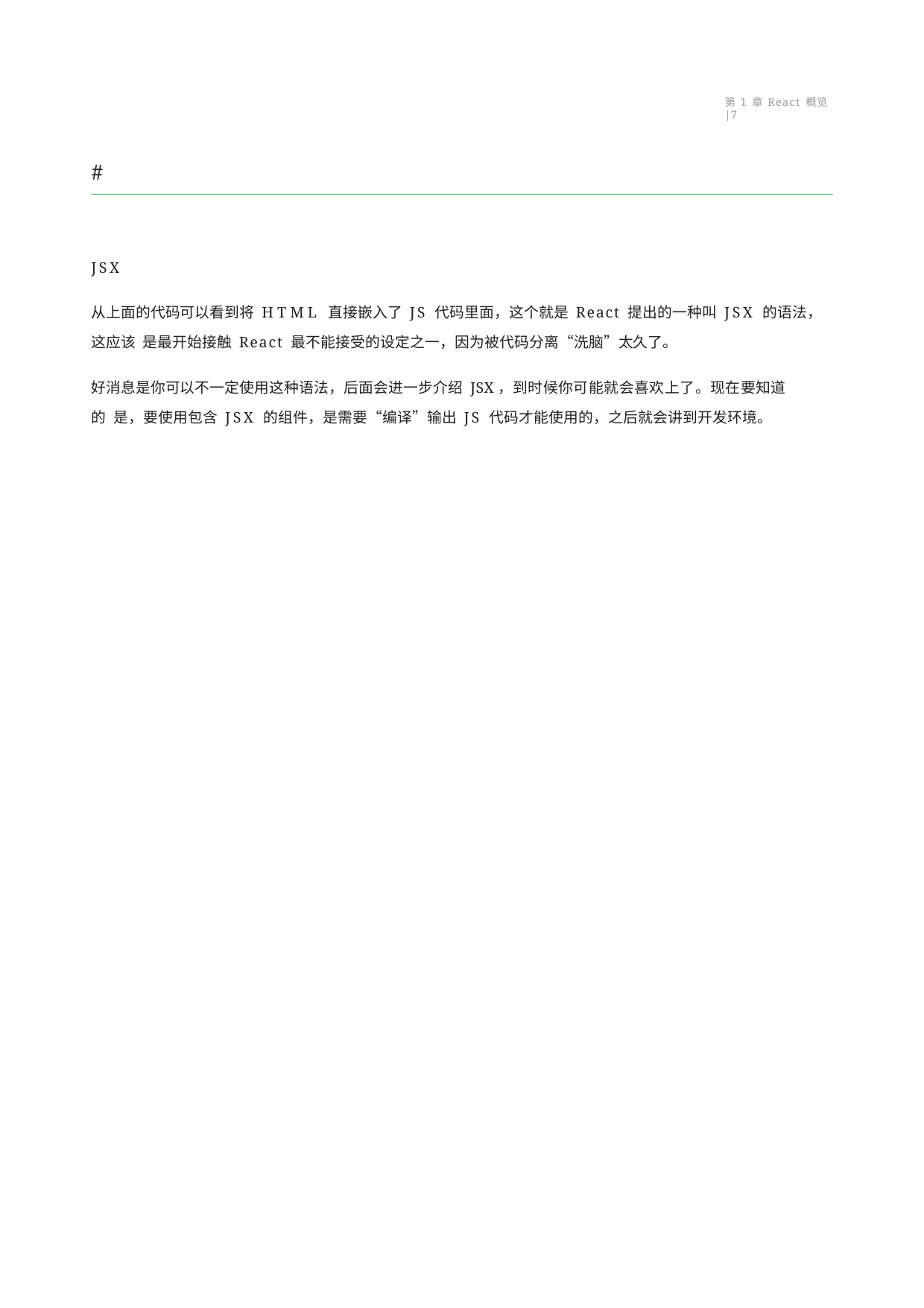

第 1 章 React 概览 | 7
#

JSX

从上面的代码可以看到将 HTML 直接嵌入了 JS 代码里面，这个就是 React 提出的一种叫 JSX 的语法，这应该  是最开始接触 React 最不能接受的设定之一，因为被代码分离“洗脑”太久了。

好消息是你可以不一定使用这种语法，后面会进一步介绍 JSX，到时候你可能就会喜欢上了。现在要知道的  是，要使用包含 JSX 的组件，是需要“编译”输出 JS 代码才能使用的，之后就会讲到开发环境。